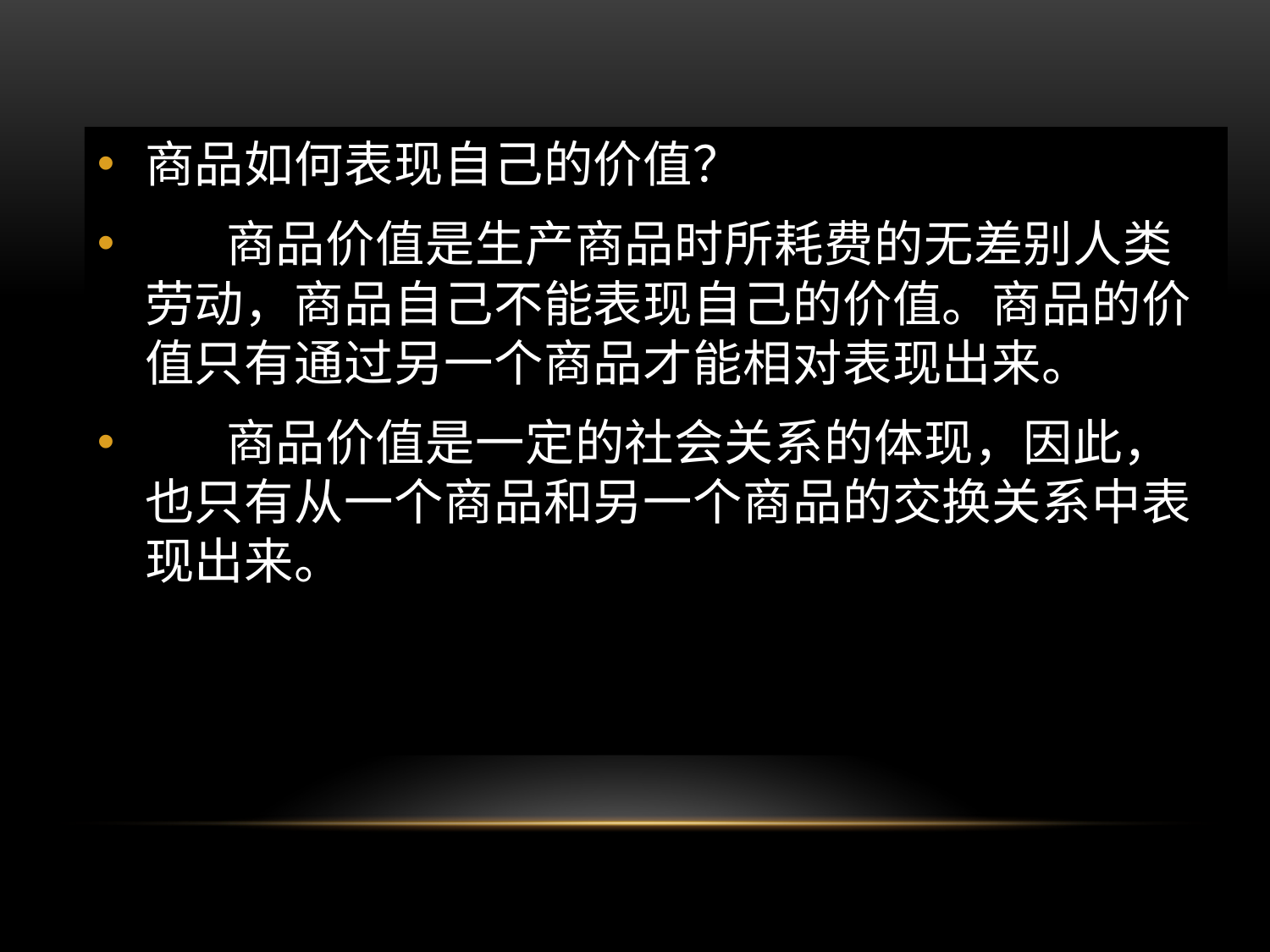

商品如何表现自己的价值？
      商品价值是生产商品时所耗费的无差别人类劳动，商品自己不能表现自己的价值。商品的价值只有通过另一个商品才能相对表现出来。
      商品价值是一定的社会关系的体现，因此，也只有从一个商品和另一个商品的交换关系中表现出来。